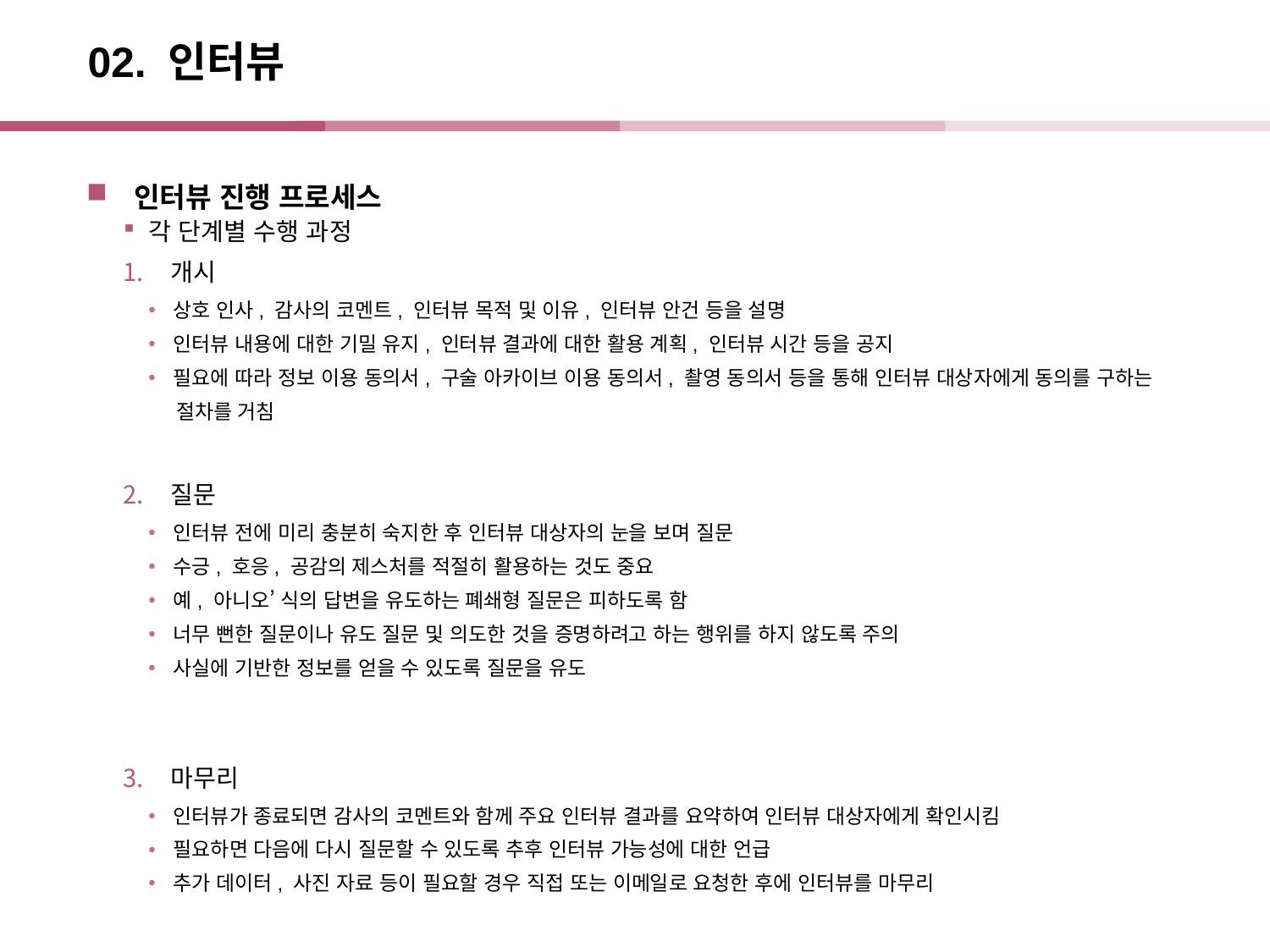

# 02. 인터뷰
인터뷰 진행 프로세스
각 단계별 수행 과정
개시
상호 인사, 감사의 코멘트, 인터뷰 목적 및 이유, 인터뷰 안건 등을 설명
인터뷰 내용에 대한 기밀 유지, 인터뷰 결과에 대한 활용 계획, 인터뷰 시간 등을 공지
필요에 따라 정보 이용 동의서, 구술 아카이브 이용 동의서, 촬영 동의서 등을 통해 인터뷰 대상자에게 동의를 구하는
    절차를 거침

질문
인터뷰 전에 미리 충분히 숙지한 후 인터뷰 대상자의 눈을 보며 질문
수긍, 호응, 공감의 제스처를 적절히 활용하는 것도 중요
예, 아니오’ 식의 답변을 유도하는 폐쇄형 질문은 피하도록 함
너무 뻔한 질문이나 유도 질문 및 의도한 것을 증명하려고 하는 행위를 하지 않도록 주의
사실에 기반한 정보를 얻을 수 있도록 질문을 유도

마무리
인터뷰가 종료되면 감사의 코멘트와 함께 주요 인터뷰 결과를 요약하여 인터뷰 대상자에게 확인시킴
필요하면 다음에 다시 질문할 수 있도록 추후 인터뷰 가능성에 대한 언급
추가 데이터, 사진 자료 등이 필요할 경우 직접 또는 이메일로 요청한 후에 인터뷰를 마무리